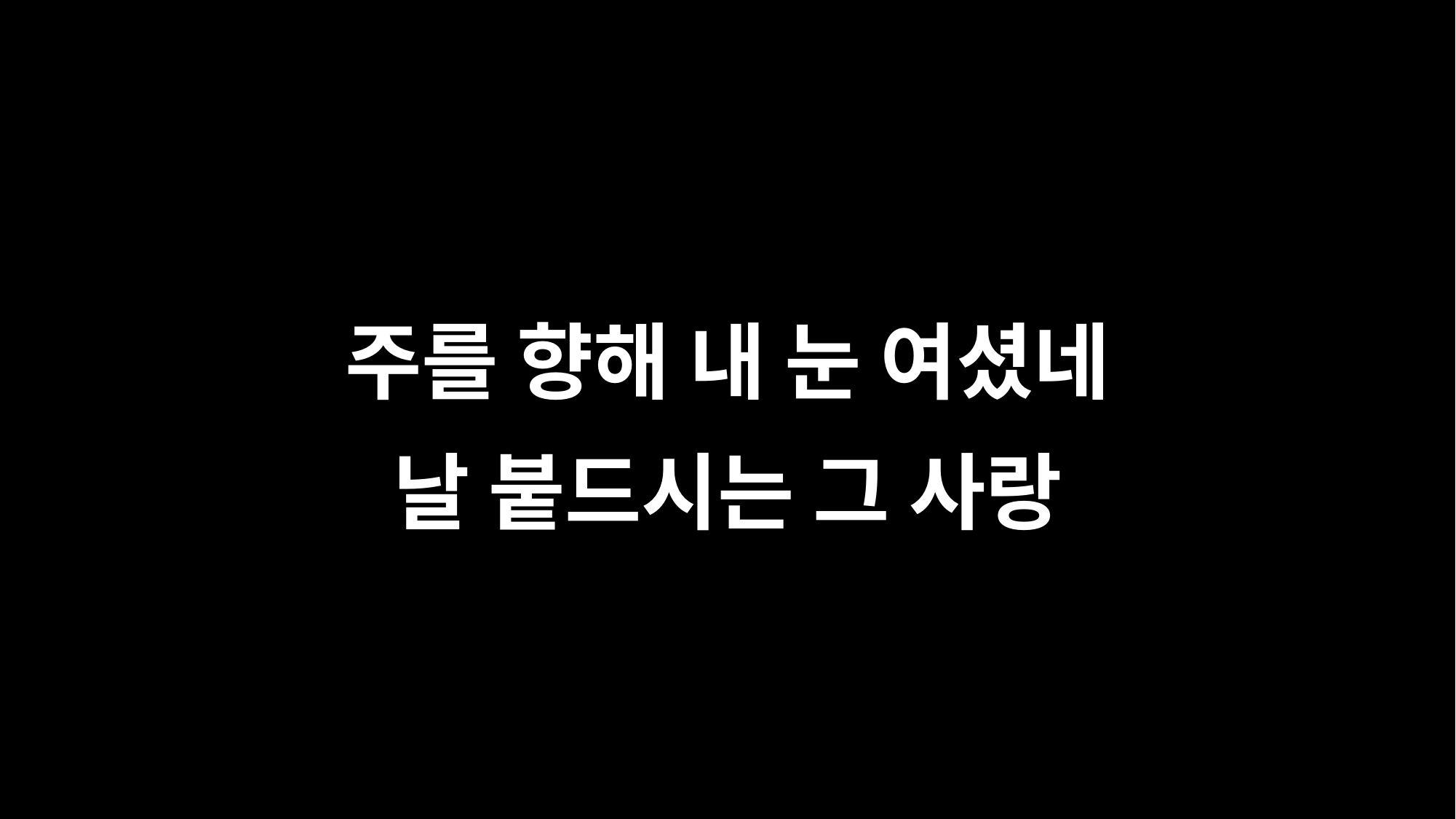

주를 향해 내 눈 여셨네
날 붙드시는 그 사랑